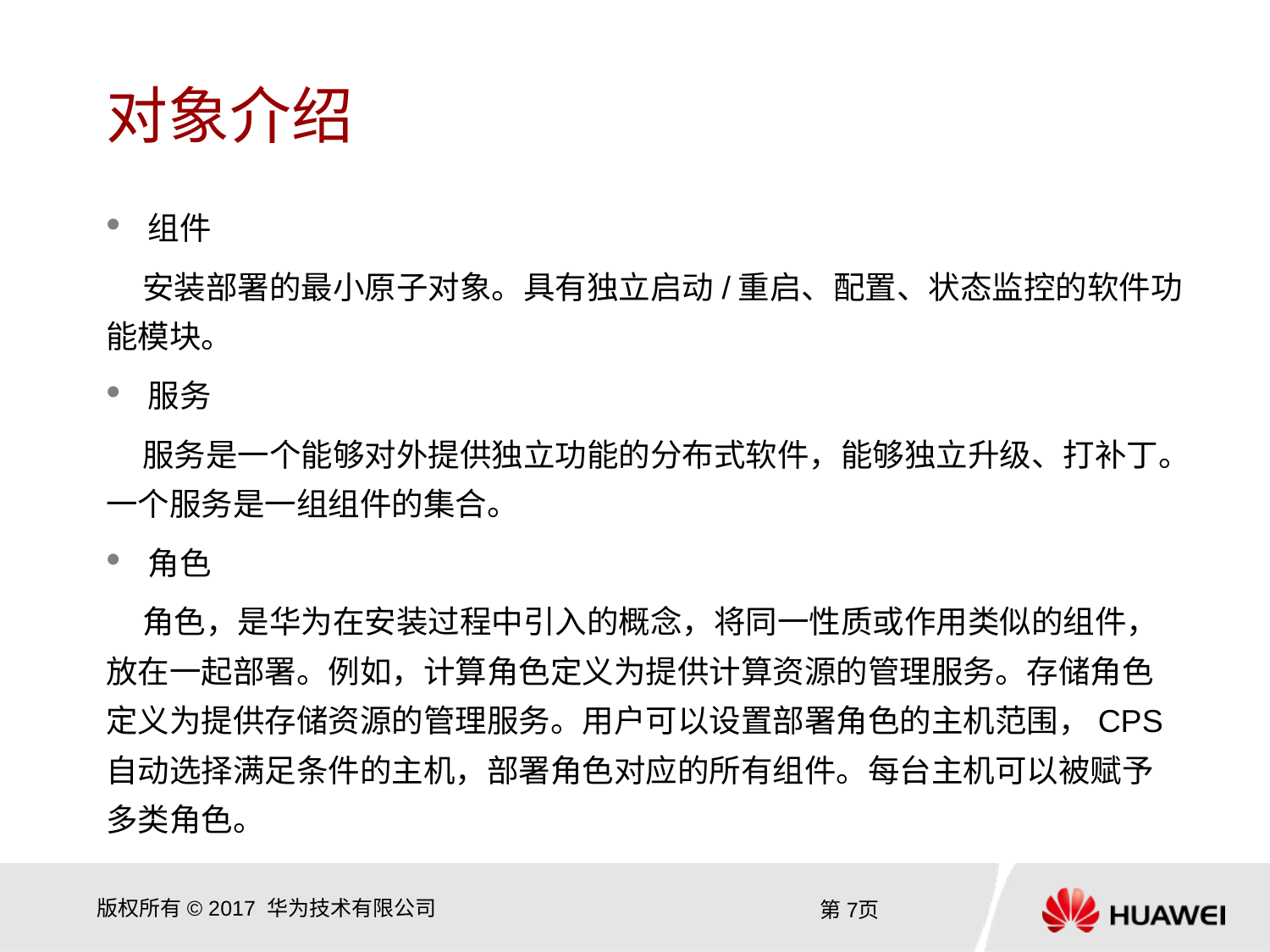

# 对象介绍
组件
    安装部署的最小原子对象。具有独立启动/重启、配置、状态监控的软件功能模块。
服务
    服务是一个能够对外提供独立功能的分布式软件，能够独立升级、打补丁。一个服务是一组组件的集合。
角色
    角色，是华为在安装过程中引入的概念，将同一性质或作用类似的组件，放在一起部署。例如，计算角色定义为提供计算资源的管理服务。存储角色定义为提供存储资源的管理服务。用户可以设置部署角色的主机范围，CPS自动选择满足条件的主机，部署角色对应的所有组件。每台主机可以被赋予多类角色。